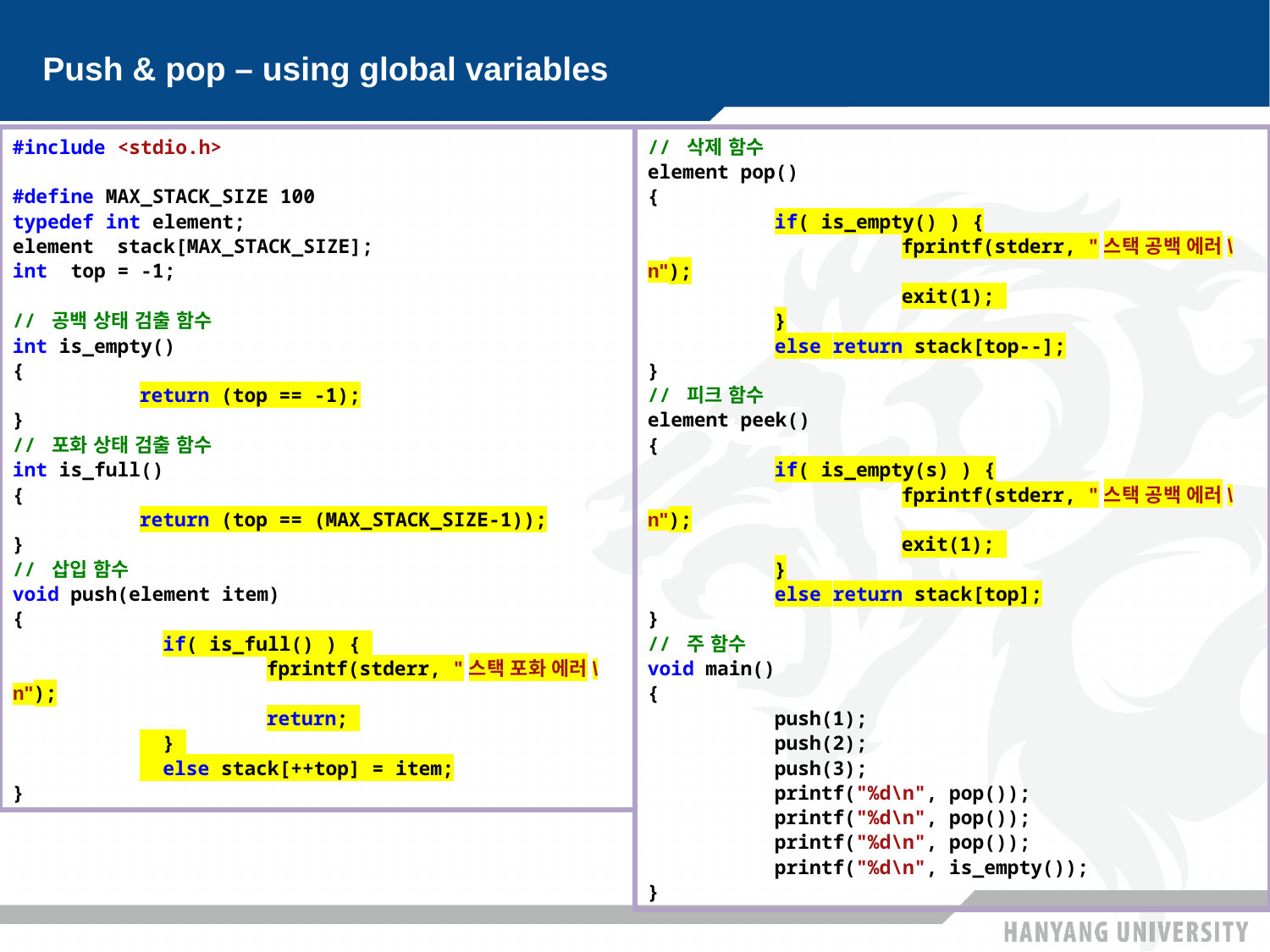

# Push & pop – using global variables
#include <stdio.h>

#define MAX_STACK_SIZE 100
typedef int element;
element  stack[MAX_STACK_SIZE];
int  top = -1;

// 공백 상태 검출 함수
int is_empty()
{
	return (top == -1);
}
// 포화 상태 검출 함수
int is_full()
{
	return (top == (MAX_STACK_SIZE-1));
}
// 삽입 함수
void push(element item)
{
  	  if( is_full() ) {
		fprintf(stderr, "스택 포화 에러\n");
		return;
	  }
	  else stack[++top] = item;
}
// 삭제 함수
element pop()
{
   	if( is_empty() ) {
		fprintf(stderr, "스택 공백 에러\n");
		exit(1);
	}
	else return stack[top--];
}
// 피크 함수
element peek()
{
   	if( is_empty(s) ) {
		fprintf(stderr, "스택 공백 에러\n");
		exit(1);
	}
	else return stack[top];
}
// 주 함수
void main()
{
	push(1);
	push(2);
	push(3);
	printf("%d\n", pop());
	printf("%d\n", pop());
	printf("%d\n", pop());
	printf("%d\n", is_empty());
}